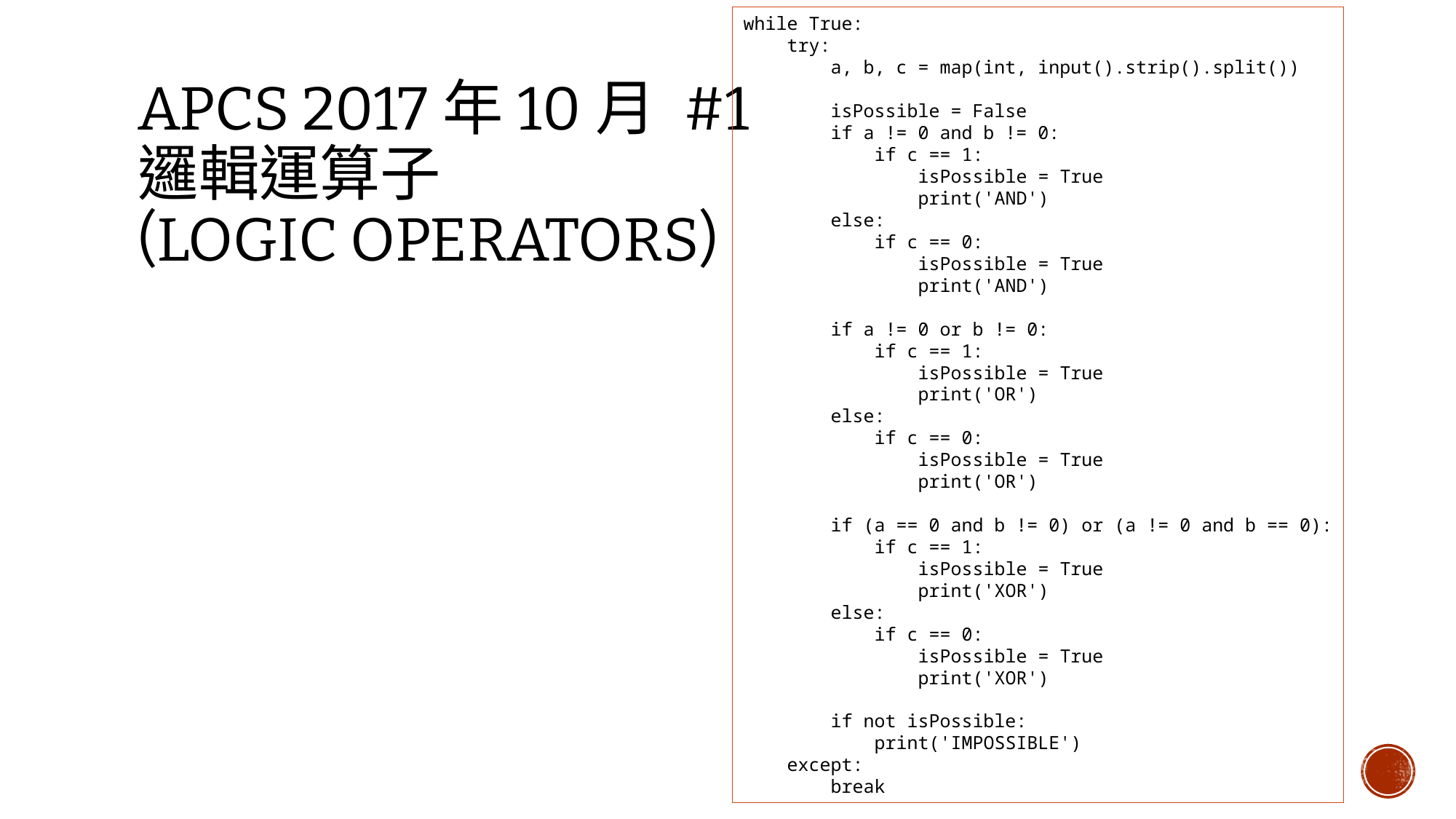

# APCS 2017年10月 #1 邏輯運算子 (Logic Operators)
while True:
    try:
        a, b, c = map(int, input().strip().split())

        isPossible = False
        if a != 0 and b != 0:
            if c == 1:
                isPossible = True
                print('AND')
        else:
            if c == 0:
                isPossible = True
                print('AND')

        if a != 0 or b != 0:
            if c == 1:
                isPossible = True
                print('OR')
        else:
            if c == 0:
                isPossible = True
                print('OR')

        if (a == 0 and b != 0) or (a != 0 and b == 0):
            if c == 1:
                isPossible = True
                print('XOR')
        else:
            if c == 0:
                isPossible = True
                print('XOR')

        if not isPossible:
            print('IMPOSSIBLE')
    except:
        break